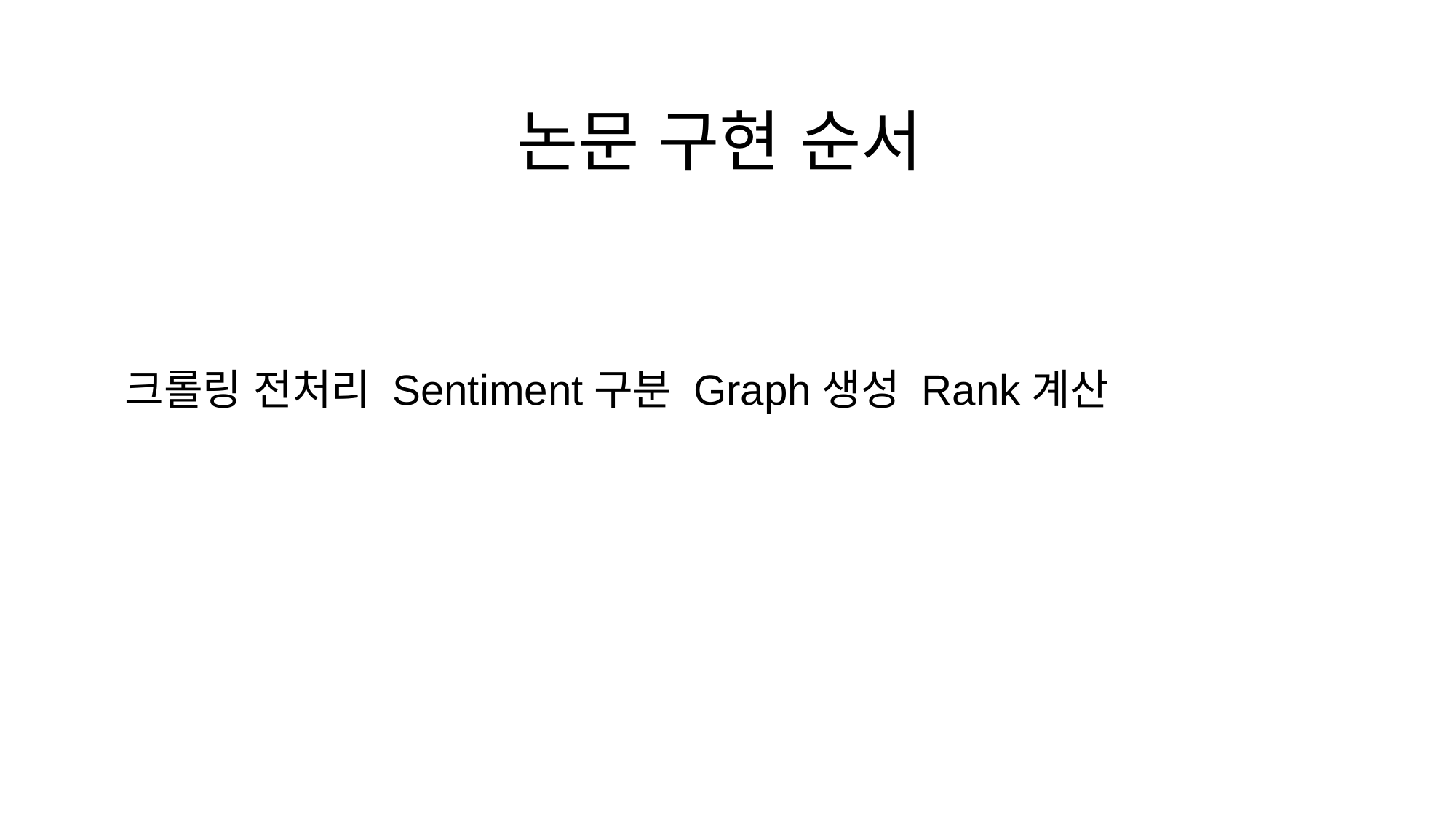

# 논문 구현 순서
크롤링 전처리 Sentiment구분 Graph생성 Rank계산